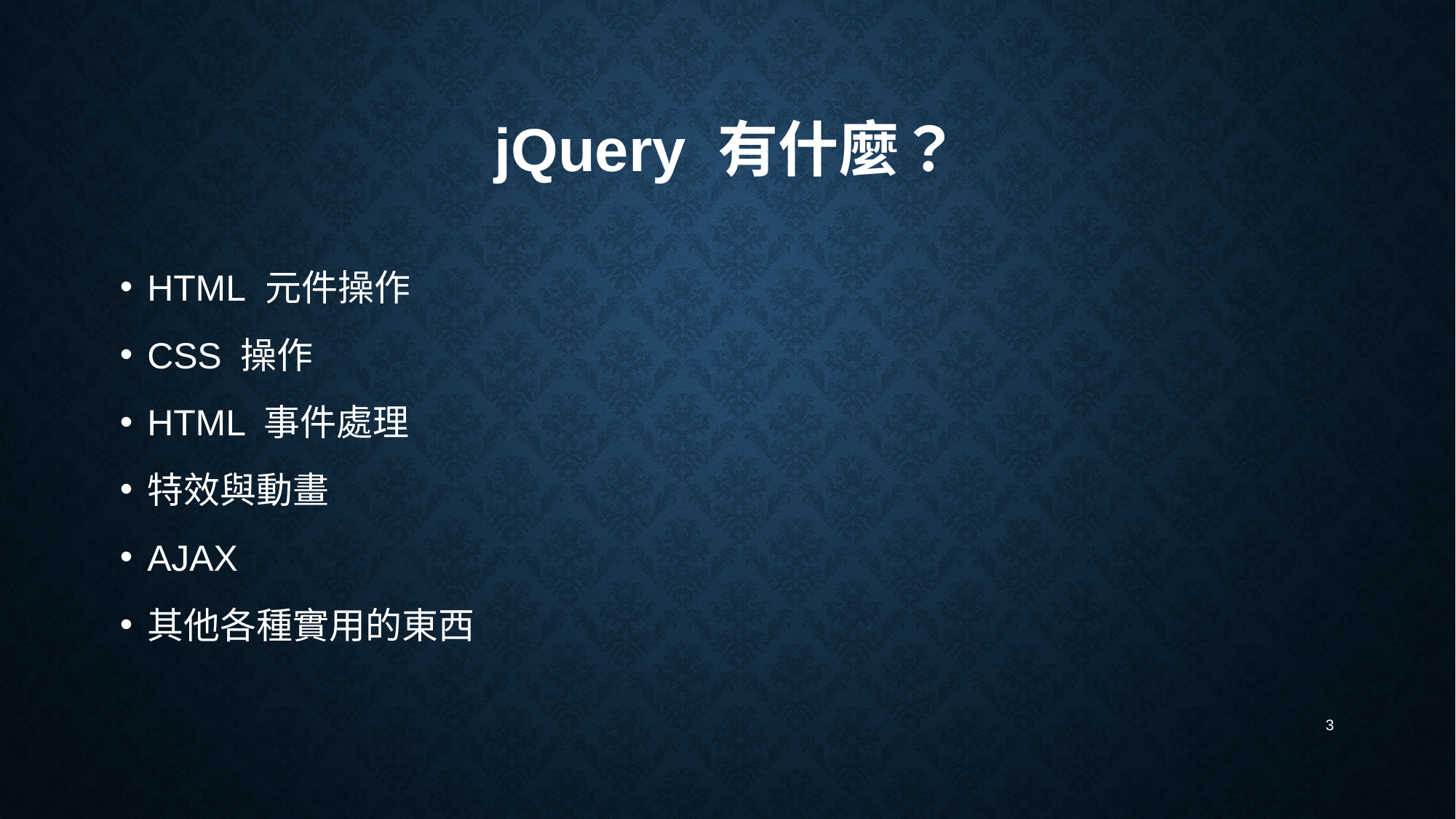

# jQuery 有什麼？
HTML 元件操作
CSS 操作
HTML 事件處理
特效與動畫
AJAX
其他各種實用的東西
3